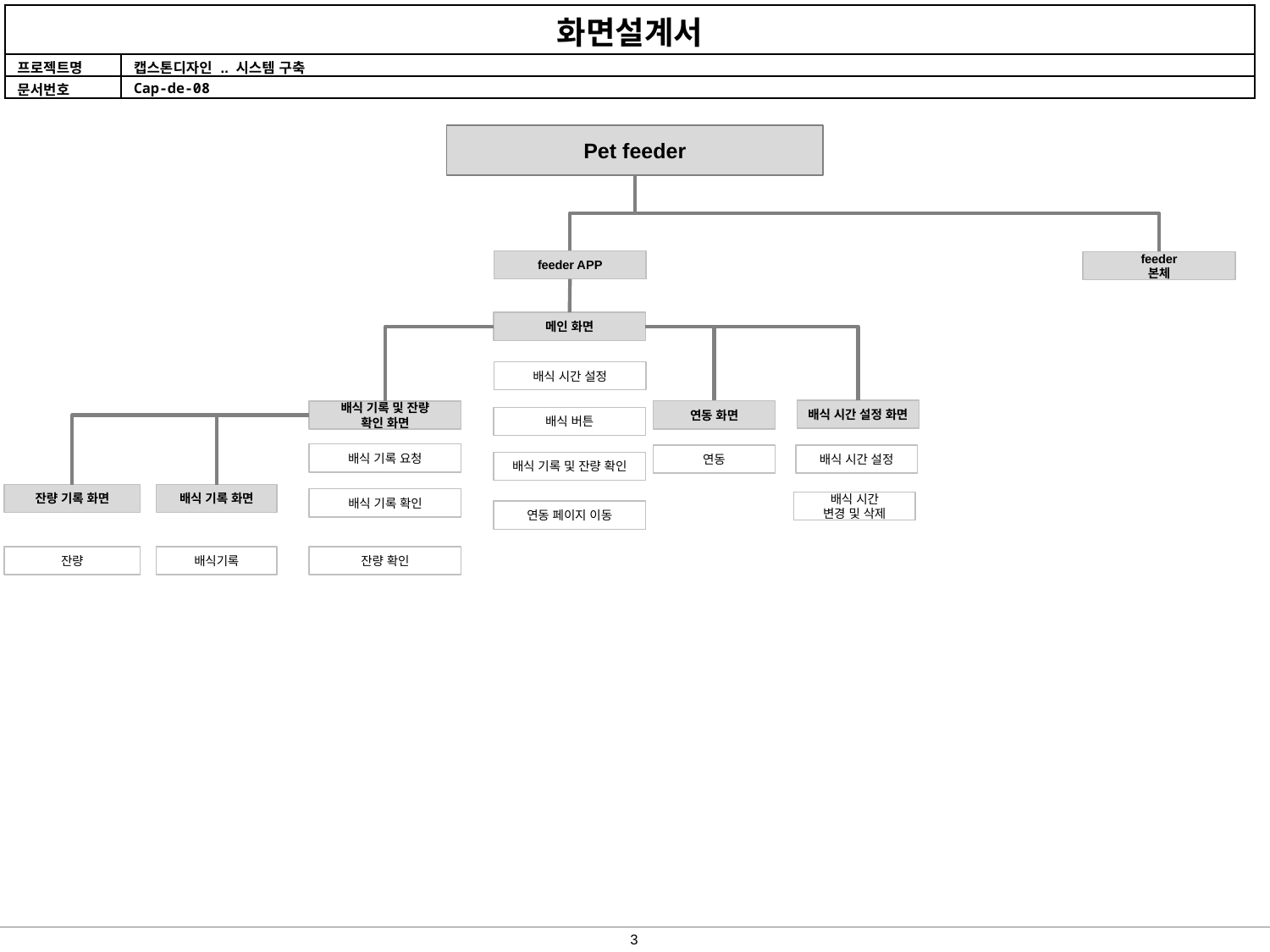

Pet feeder
feeder APP
feeder
본체
메인 화면
배식 시간 설정
배식 시간 설정 화면
연동 화면
배식 기록 및 잔량
확인 화면
배식 버튼
배식 기록 요청
연동
배식 시간 설정
배식 기록 및 잔량 확인
잔량 기록 화면
배식 기록 화면
배식 기록 확인
배식 시간
변경 및 삭제
연동 페이지 이동
잔량
배식기록
잔량 확인